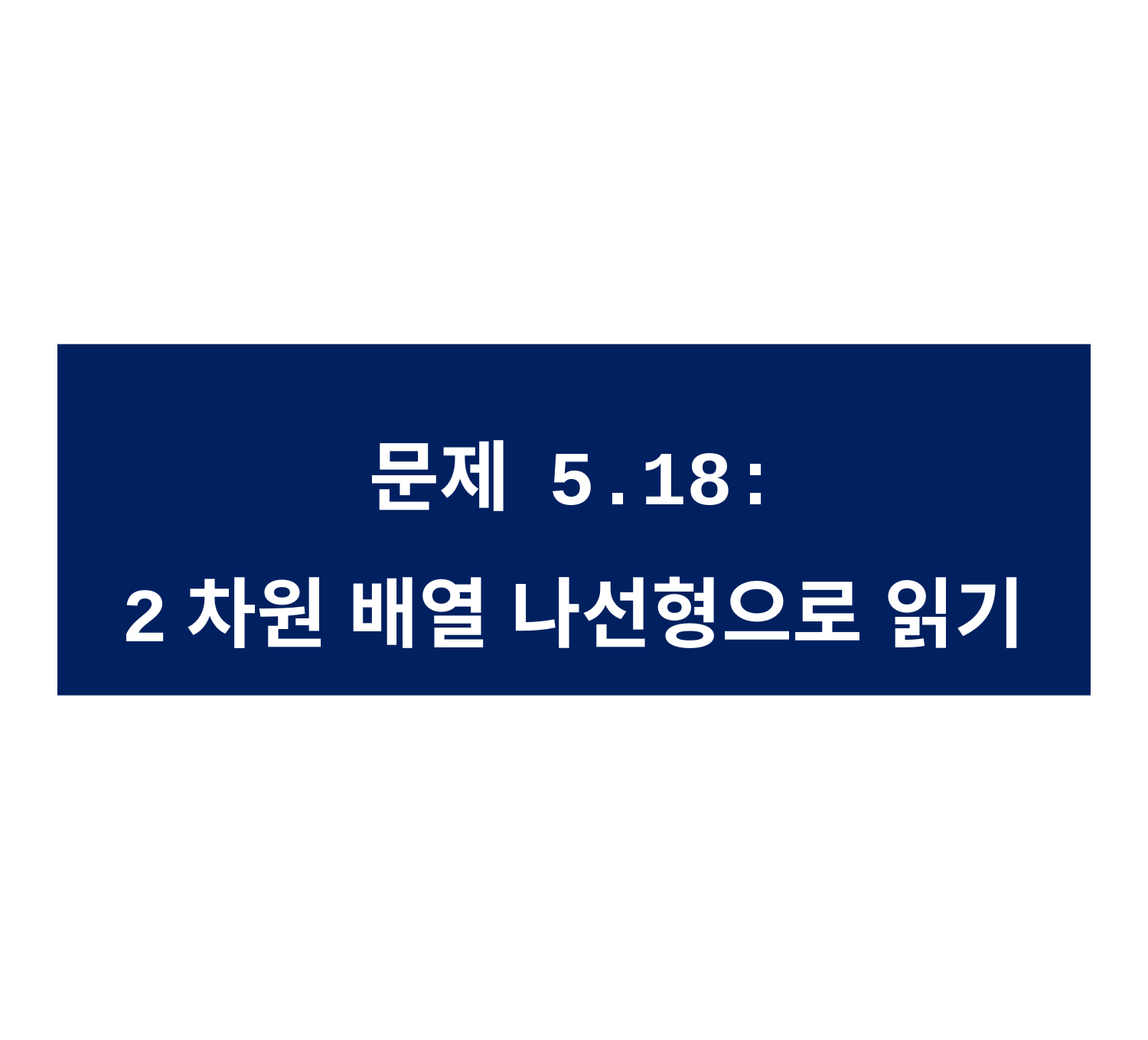

# 문제 5.18: 2차원 배열 나선형으로 읽기